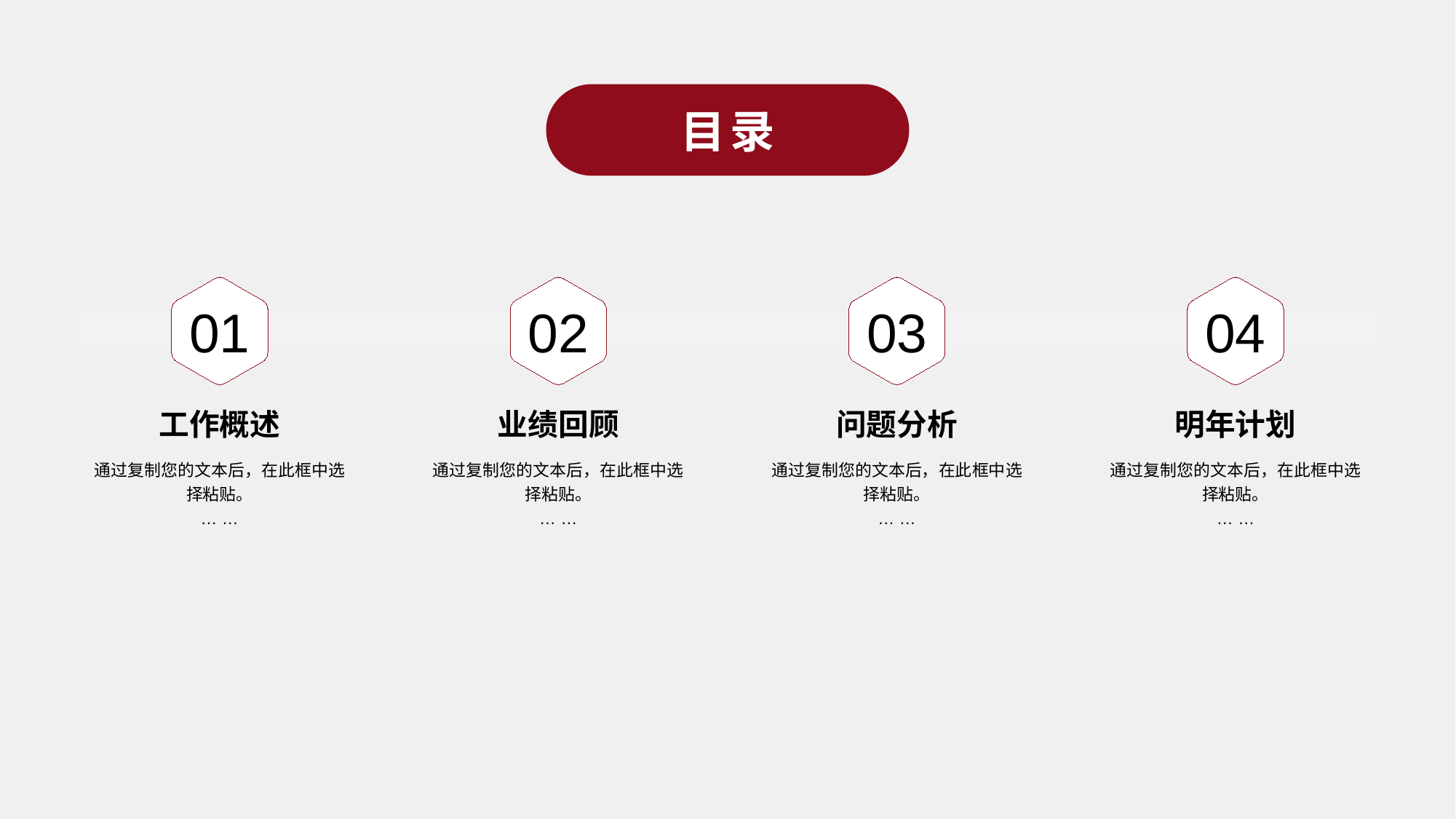

目录
01
工作概述
通过复制您的文本后，在此框中选择粘贴。
… …
02
业绩回顾
通过复制您的文本后，在此框中选择粘贴。
… …
03
问题分析
通过复制您的文本后，在此框中选择粘贴。
… …
04
明年计划
通过复制您的文本后，在此框中选择粘贴。
… …